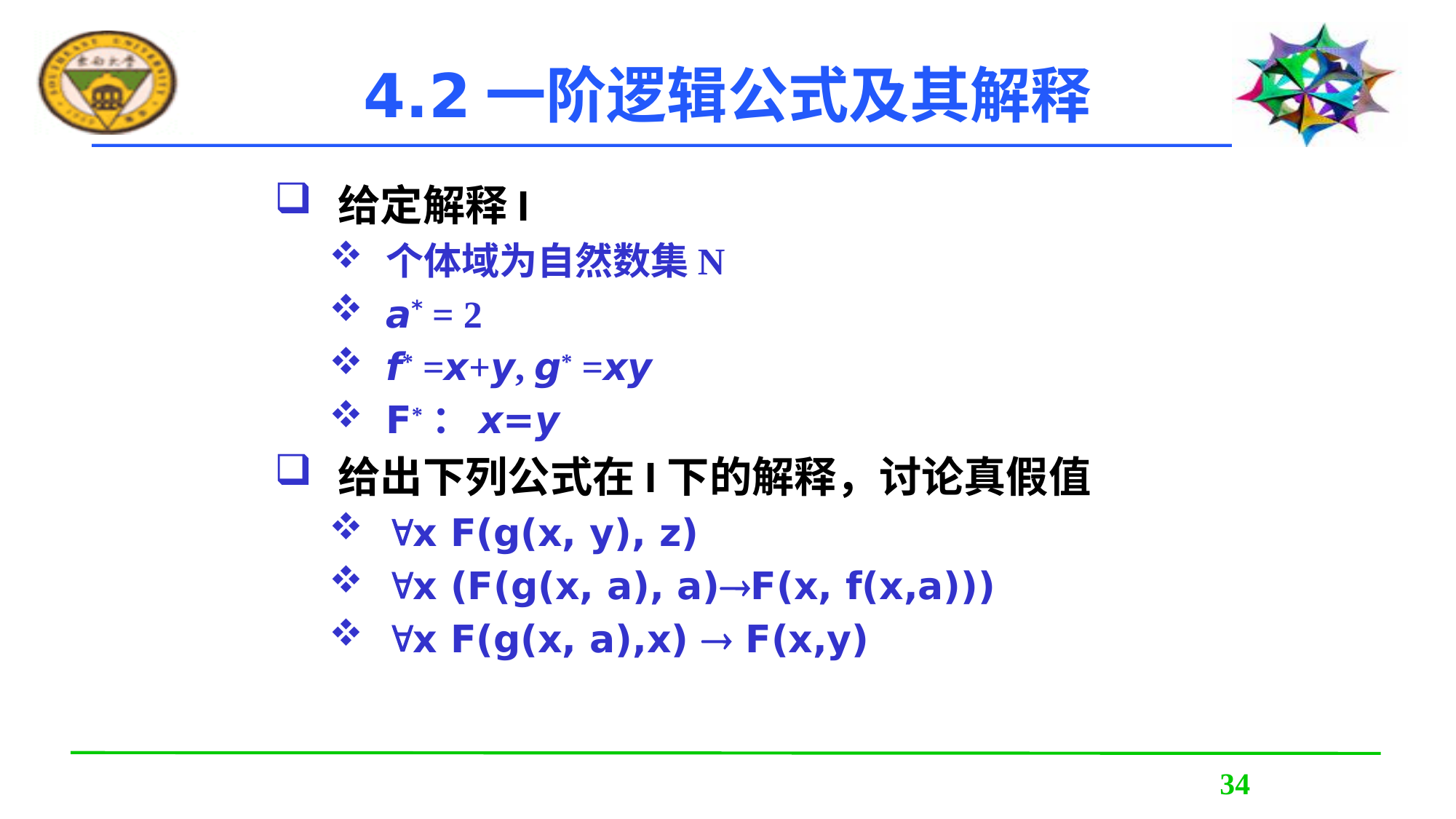

4.2一阶逻辑公式及其解释
给定解释I
个体域为自然数集N
a* = 2
f* =x+y, g* =xy
F*：x=y
给出下列公式在I下的解释，讨论真假值
∀x F(g(x, y), z)
∀x (F(g(x, a), a)→F(x, f(x,a)))
∀x F(g(x, a),x) → F(x,y)